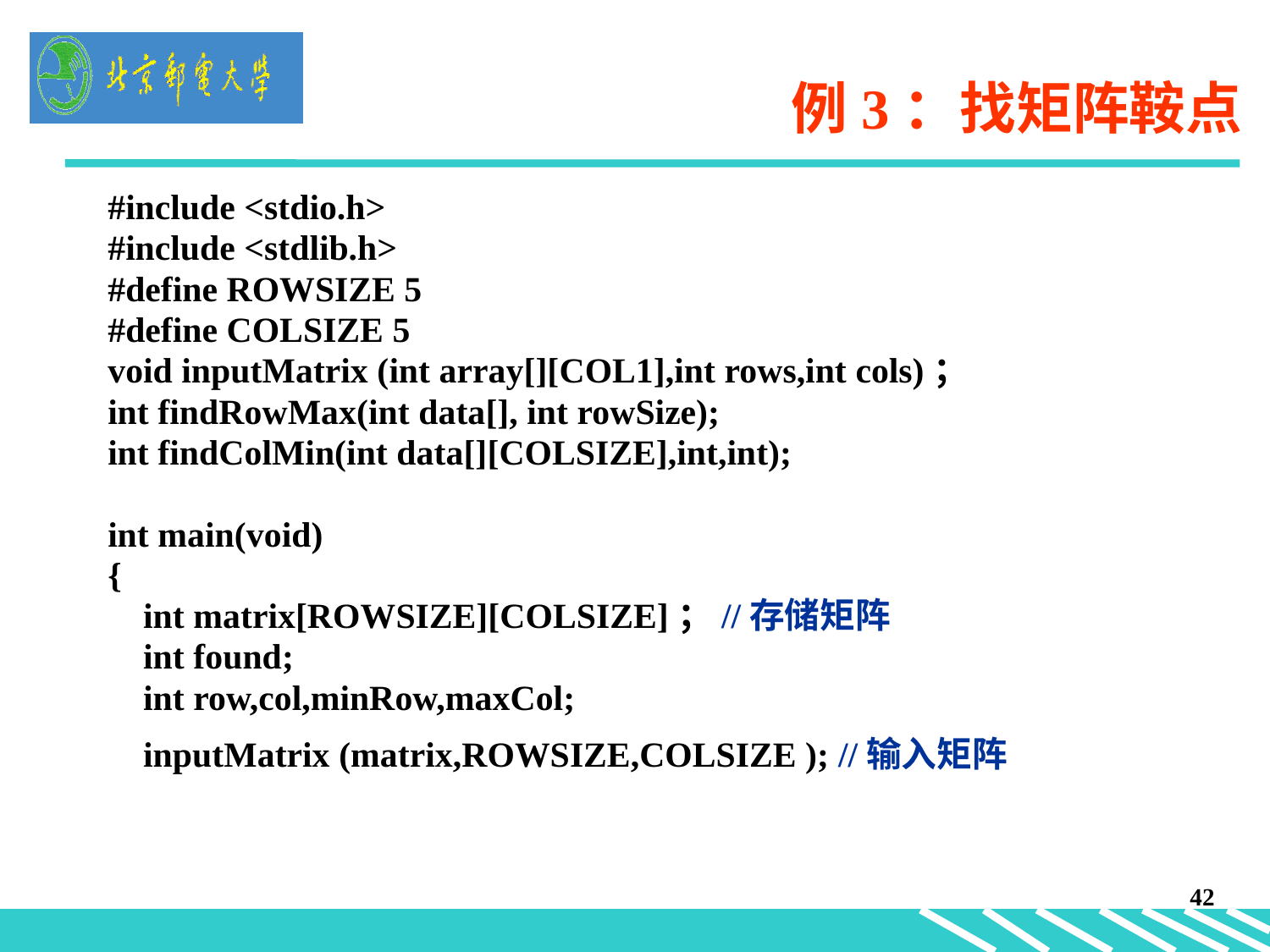

# 例3：找矩阵鞍点
#include <stdio.h>
#include <stdlib.h>
#define ROWSIZE 5
#define COLSIZE 5
void inputMatrix (int array[][COL1],int rows,int cols)；
int findRowMax(int data[], int rowSize);
int findColMin(int data[][COLSIZE],int,int);

int main(void)
{
    int matrix[ROWSIZE][COLSIZE]；//存储矩阵
    int found;
    int row,col,minRow,maxCol;

    inputMatrix (matrix,ROWSIZE,COLSIZE ); //输入矩阵
42